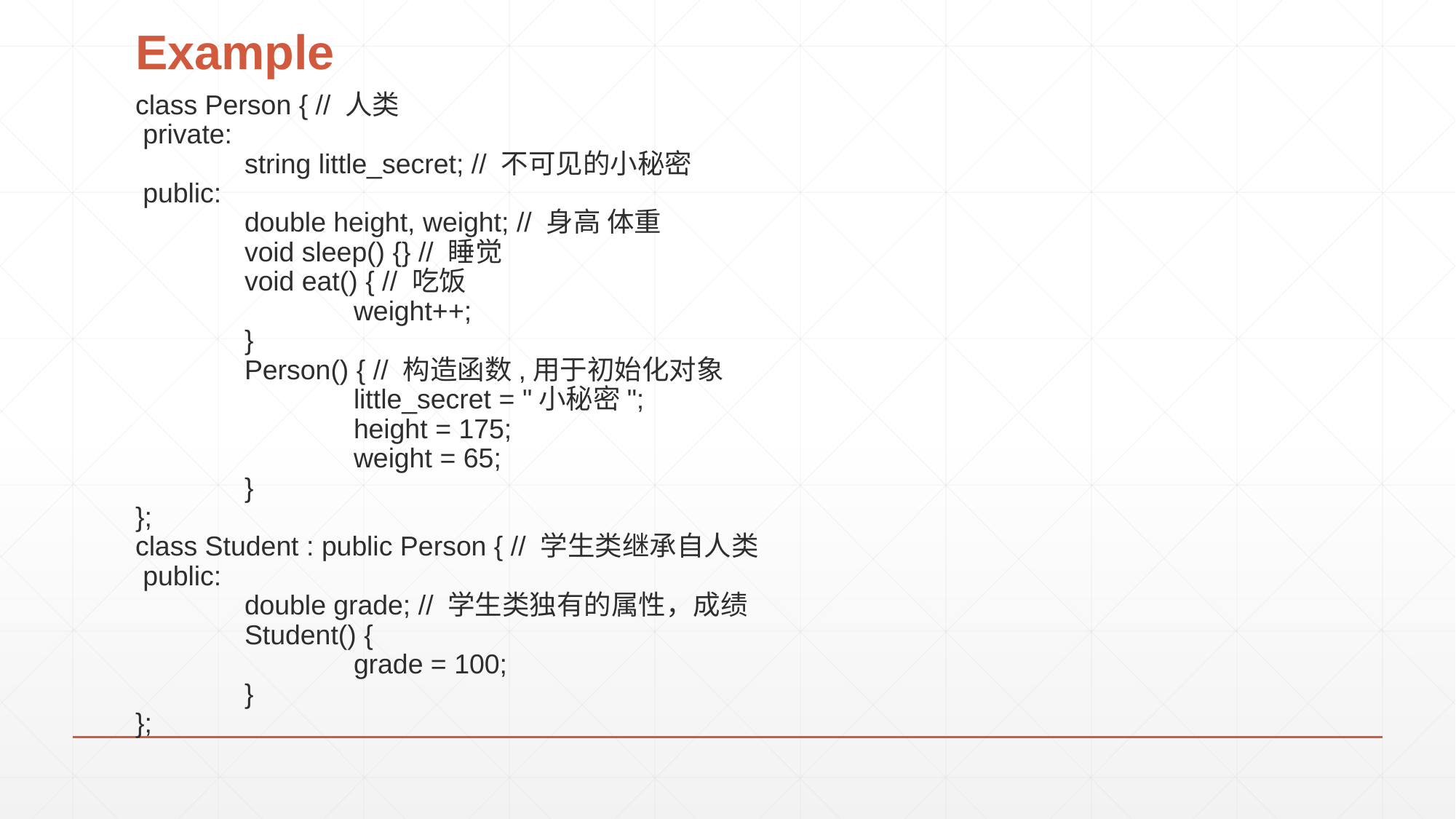

# Example
class Person { // 人类
 private:
 	string little_secret; // 不可见的小秘密
 public:
	double height, weight; // 身高 体重
	void sleep() {} // 睡觉
	void eat() { // 吃饭
		weight++;
	}
	Person() { // 构造函数,用于初始化对象
 		little_secret = "小秘密";
		height = 175;
		weight = 65;
	}
};
class Student : public Person { // 学生类继承自人类
 public:
	double grade; // 学生类独有的属性，成绩
	Student() {
		grade = 100;
	}
};